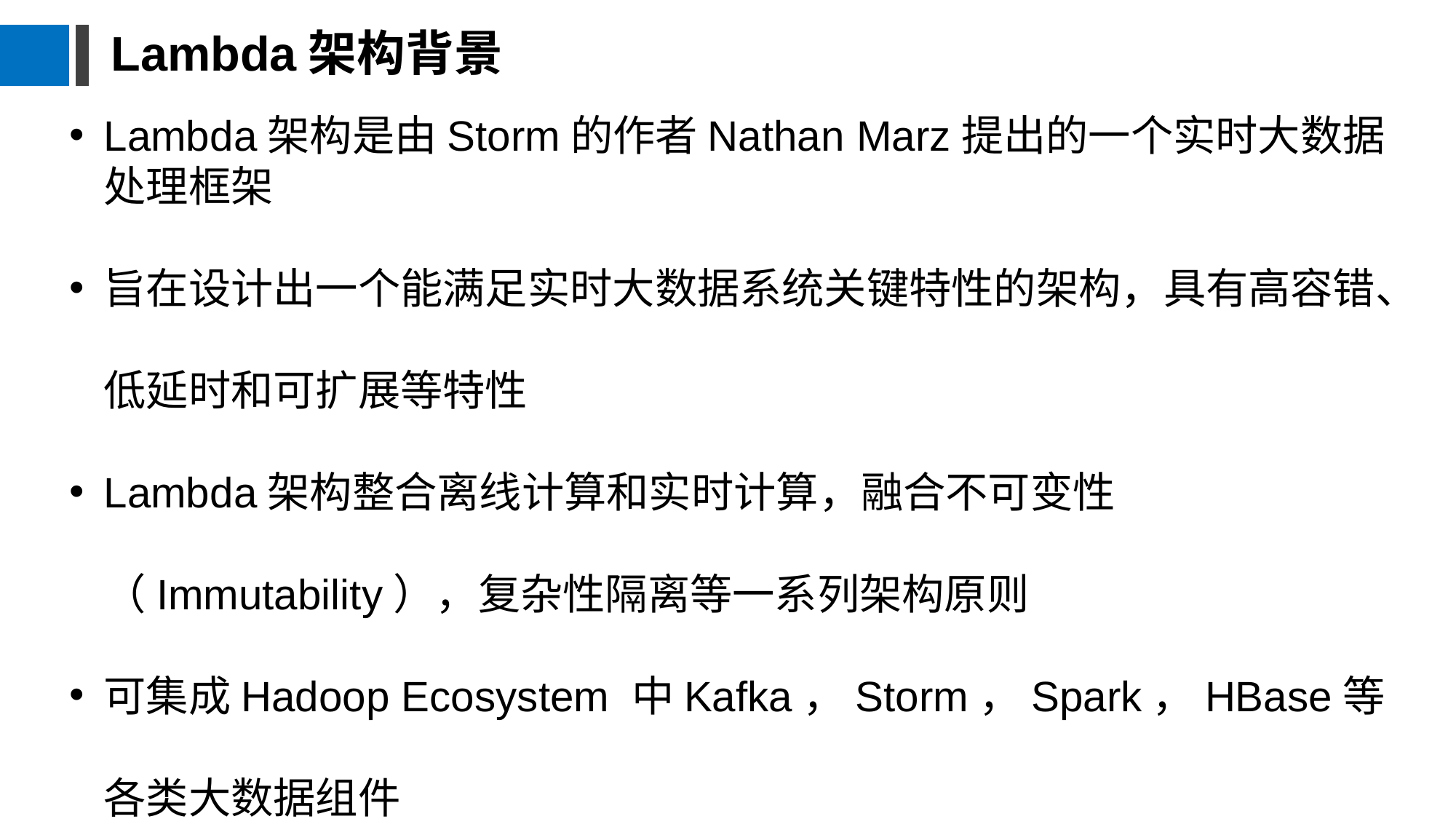

Lambda架构背景
Lambda架构是由Storm的作者Nathan Marz提出的一个实时大数据处理框架
旨在设计出一个能满足实时大数据系统关键特性的架构，具有高容错、低延时和可扩展等特性
Lambda架构整合离线计算和实时计算，融合不可变性（Immutability），复杂性隔离等一系列架构原则
可集成Hadoop Ecosystem 中Kafka，Storm，Spark，HBase等各类大数据组件